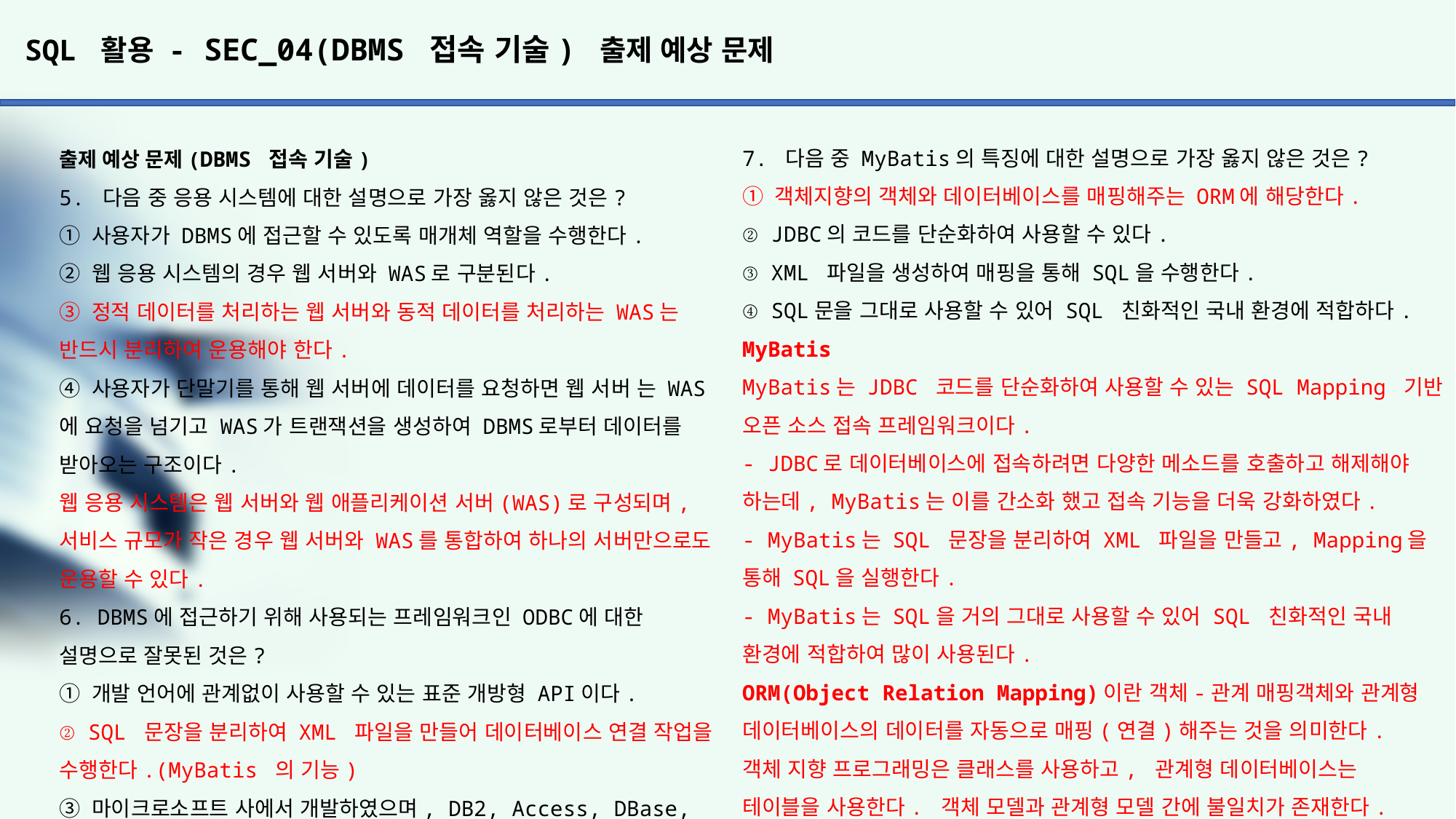

# SQL 활용 - SEC_04(DBMS 접속 기술) 출제 예상 문제
7. 다음 중 MyBatis의 특징에 대한 설명으로 가장 옳지 않은 것은?
① 객체지향의 객체와 데이터베이스를 매핑해주는 ORM에 해당한다.
② JDBC의 코드를 단순화하여 사용할 수 있다.
③ XML 파일을 생성하여 매핑을 통해 SQL을 수행한다.
④ SQL문을 그대로 사용할 수 있어 SQL 친화적인 국내 환경에 적합하다.
MyBatis
MyBatis는 JDBC 코드를 단순화하여 사용할 수 있는 SQL Mapping 기반 오픈 소스 접속 프레임워크이다.
- JDBC로 데이터베이스에 접속하려면 다양한 메소드를 호출하고 해제해야 하는데, MyBatis는 이를 간소화 했고 접속 기능을 더욱 강화하였다.
- MyBatis는 SQL 문장을 분리하여 XML 파일을 만들고, Mapping을 통해 SQL을 실행한다.
- MyBatis는 SQL을 거의 그대로 사용할 수 있어 SQL 친화적인 국내 환경에 적합하여 많이 사용된다.
ORM(Object Relation Mapping)이란 객체-관계 매핑객체와 관계형 데이터베이스의 데이터를 자동으로 매핑(연결)해주는 것을 의미한다.
객체 지향 프로그래밍은 클래스를 사용하고, 관계형 데이터베이스는
테이블을 사용한다. 객체 모델과 관계형 모델 간에 불일치가 존재한다.
ORM을 통해 객체 간에 관계를 바탕으로 SQL을 자동으로 생성하여 불일치를 해결한다.
8. 정적 SQL과 동적 SQL의 특징에 대한 설명으로 옳지 않은 것은?
① SQL 구성 시 커서(Cursor)를 통해 처리하는 것은 정적 SQL이다.
② 동적 SQL은 String 변수에 SQL문을 담아 처리한다.
③ 정적 SQL은 동적 SQL에 비해 느려 잘 사용되지 않는다.
④ 동적 SQL은 SQL 코드가 상황에 따라 수시로 변화하므로 프리컴파일 (Precompile)이 불가능하다.
정적(static) SQL은 동적 SQL(dynamic SQL)에 비해 유연한 대응은
불가능하지만 처리 속도가 빠른 장점이 있다.
정적 SQL
커서(Cursor)를 통한 정적 처리, 커서의 범위 안에서 반복문을 활용하여 SQL작성, 실행속도는 빠름, 사전 검사가 가능하다.
동적 SQL
문자열 변수에 담아서 동적 처리, NVL 함수 없이 로직을 통해 SQL 작성, 실행속도는 상대적으로 느리며, 사전 검사가 불가능하다.

출제 예상 문제(DBMS 접속 기술)
5. 다음 중 응용 시스템에 대한 설명으로 가장 옳지 않은 것은?
① 사용자가 DBMS에 접근할 수 있도록 매개체 역할을 수행한다.
② 웹 응용 시스템의 경우 웹 서버와 WAS로 구분된다.
③ 정적 데이터를 처리하는 웹 서버와 동적 데이터를 처리하는 WAS는 반드시 분리하여 운용해야 한다.
④ 사용자가 단말기를 통해 웹 서버에 데이터를 요청하면 웹 서버 는 WAS에 요청을 넘기고 WAS가 트랜잭션을 생성하여 DBMS로부터 데이터를 받아오는 구조이다.
웹 응용 시스템은 웹 서버와 웹 애플리케이션 서버(WAS)로 구성되며, 서비스 규모가 작은 경우 웹 서버와 WAS를 통합하여 하나의 서버만으로도 운용할 수 있다.
6. DBMS에 접근하기 위해 사용되는 프레임워크인 ODBC에 대한 설명으로 잘못된 것은?
① 개발 언어에 관계없이 사용할 수 있는 표준 개방형 API이다.
② SQL 문장을 분리하여 XML 파일을 만들어 데이터베이스 연결 작업을 수행한다.(MyBatis 의 기능)
③ 마이크로소프트 사에서 개발하였으며, DB2, Access, DBase, Excel, Text 등의 데이터베이스에 접근이 가능하다.
④ 접속하려는 DBMS의 인터페이스를 알지 못해도 ODBC 문장을 통해 사용이 가능하다.
ODBC(Open DataBase Connectivity)
ODBC는 데이터베이스에 접근하기 위한 표준 개방형 API로 개발 언어에 관계 없이 사용할 수 있다.
- 1992년 9월에 마이크로소프트사 에서 출시했다.
- 프로그램 내 ODBC 문장을 사용하여 MS-Access, DB2, Access, DBase, Excel, Text 등 다양한 데이터베이스에 접근할 수 있다.
- ODBC도 접속하려는 DBMS에 맞는 드라이버가 필요하지만, 접속하려는 DBMS의 인터페이스를 알지 못하더라도 ODBC 문장을 사용하여 SQL을 작성하면 ODBC에 포함된 드라이버 관리자가 해당 DBMS의 인터페이스에 맞게 연결해 주므로 DBMS의 종류를 몰라도 된다.